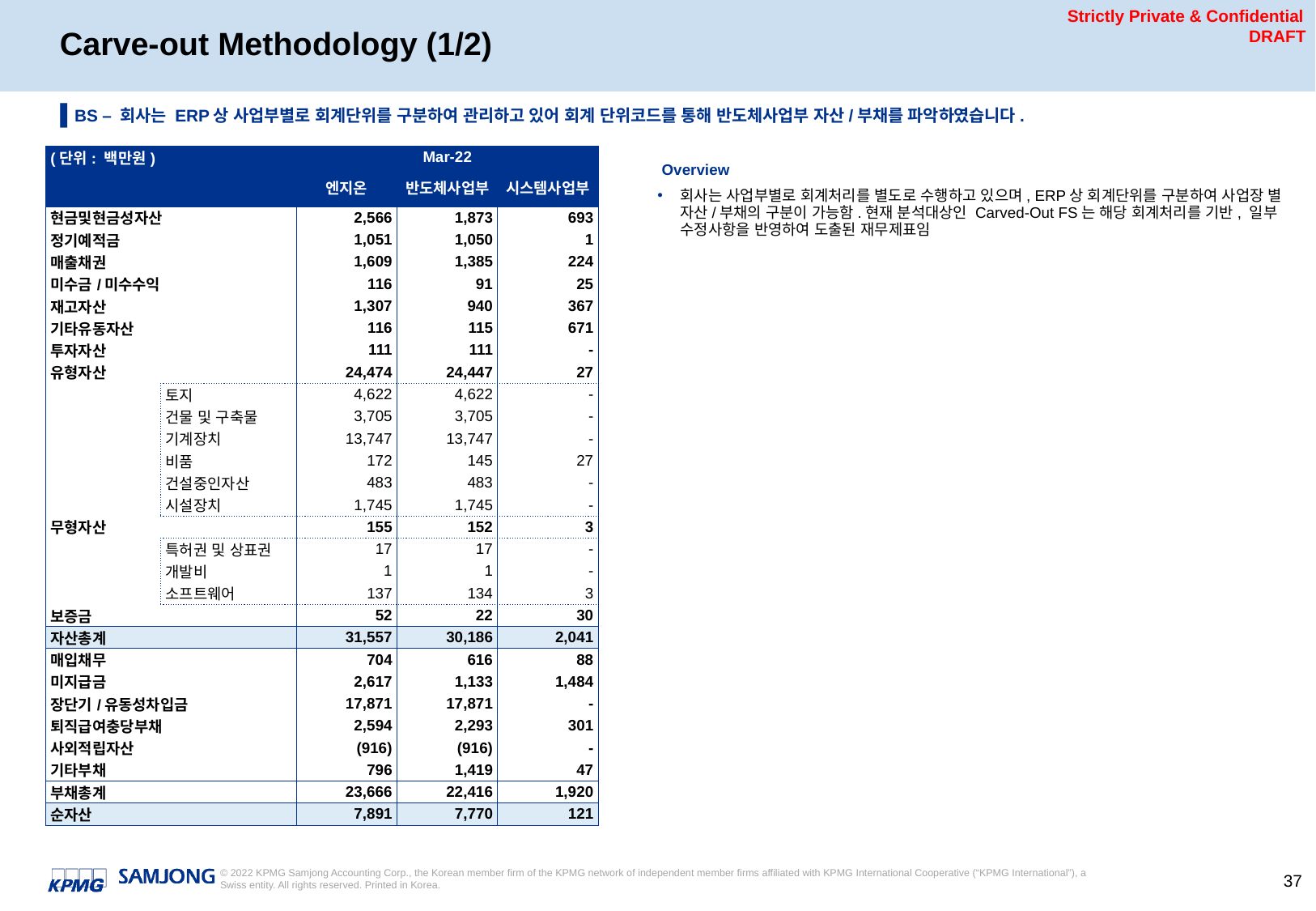

# Carve-out Methodology (1/2)
▌BS – 회사는 ERP상 사업부별로 회계단위를 구분하여 관리하고 있어 회계 단위코드를 통해 반도체사업부 자산/부채를 파악하였습니다.

| (단위: 백만원) |  | Mar-22 |  |  |
| --- | --- | --- | --- | --- |
|  |  | 엔지온 | 반도체사업부 | 시스템사업부 |
| 현금및현금성자산 |  | 2,566 | 1,873 | 693 |
| 정기예적금 |  | 1,051 | 1,050 | 1 |
| 매출채권 |  | 1,609 | 1,385 | 224 |
| 미수금/미수수익 |  | 116 | 91 | 25 |
| 재고자산 |  | 1,307 | 940 | 367 |
| 기타유동자산 |  | 116 | 115 | 671 |
| 투자자산 |  | 111 | 111 | - |
| 유형자산 |  | 24,474 | 24,447 | 27 |
|  | 토지 | 4,622 | 4,622 | - |
|  | 건물 및 구축물 | 3,705 | 3,705 | - |
|  | 기계장치 | 13,747 | 13,747 | - |
|  | 비품 | 172 | 145 | 27 |
|  | 건설중인자산 | 483 | 483 | - |
|  | 시설장치 | 1,745 | 1,745 | - |
| 무형자산 |  | 155 | 152 | 3 |
|  | 특허권 및 상표권 | 17 | 17 | - |
|  | 개발비 | 1 | 1 | - |
|  | 소프트웨어 | 137 | 134 | 3 |
| 보증금 |  | 52 | 22 | 30 |
| 자산총계 |  | 31,557 | 30,186 | 2,041 |
| 매입채무 |  | 704 | 616 | 88 |
| 미지급금 |  | 2,617 | 1,133 | 1,484 |
| 장단기/유동성차입금 |  | 17,871 | 17,871 | - |
| 퇴직급여충당부채 |  | 2,594 | 2,293 | 301 |
| 사외적립자산 |  | (916) | (916) | - |
| 기타부채 |  | 796 | 1,419 | 47 |
| 부채총계 |  | 23,666 | 22,416 | 1,920 |
| 순자산 |  | 7,891 | 7,770 | 121 |
 Overview
회사는 사업부별로 회계처리를 별도로 수행하고 있으며, ERP상 회계단위를 구분하여 사업장 별 자산/부채의 구분이 가능함.현재 분석대상인 Carved-Out FS는 해당 회계처리를 기반, 일부 수정사항을 반영하여 도출된 재무제표임